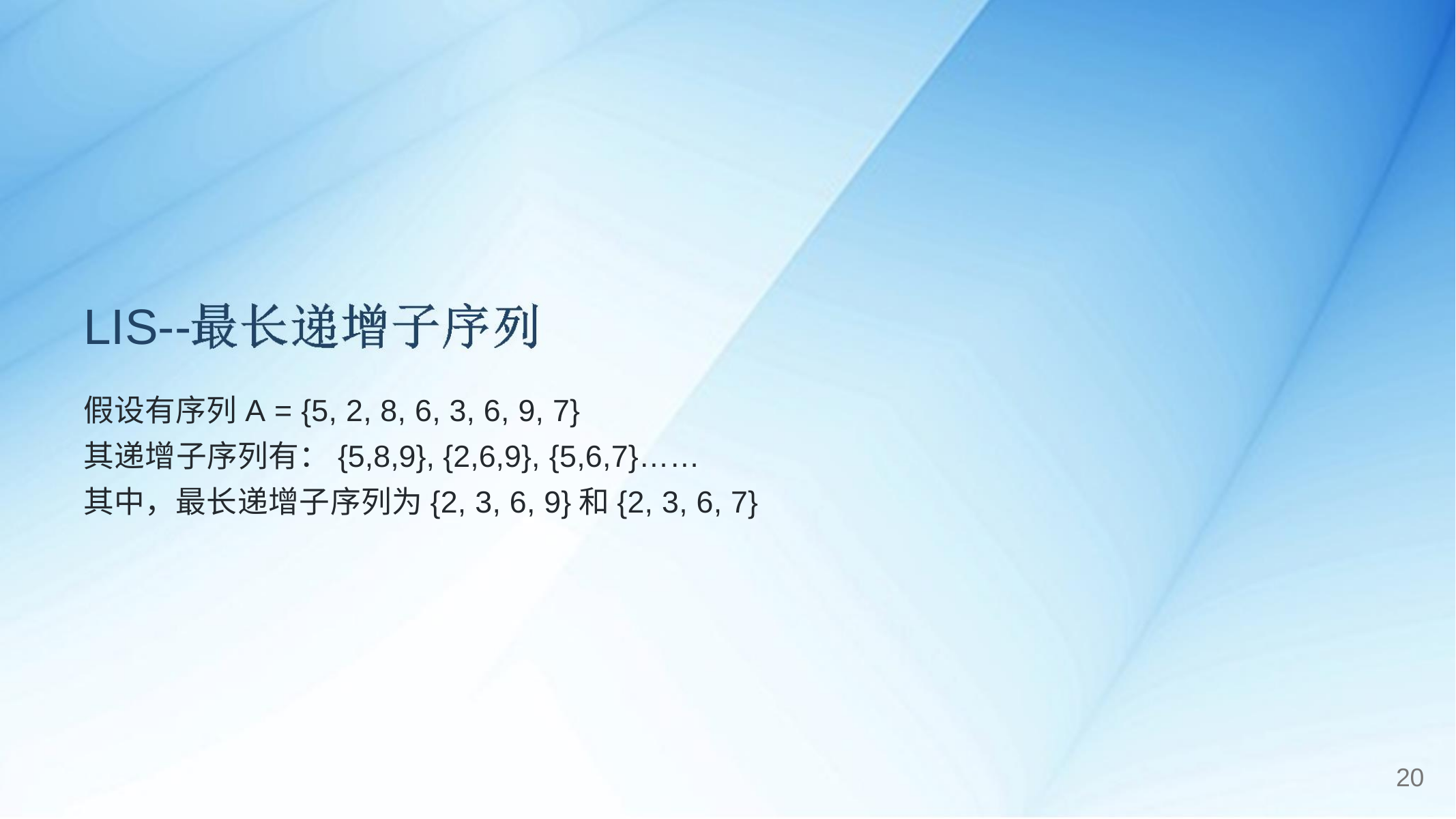

LIS--
假设有序列A = {5, 2, 8, 6, 3, 6, 9, 7}
其递增子序列有：{5,8,9}, {2,6,9}, {5,6,7}……
其中，最长递增子序列为{2, 3, 6, 9}和{2, 3, 6, 7}
20